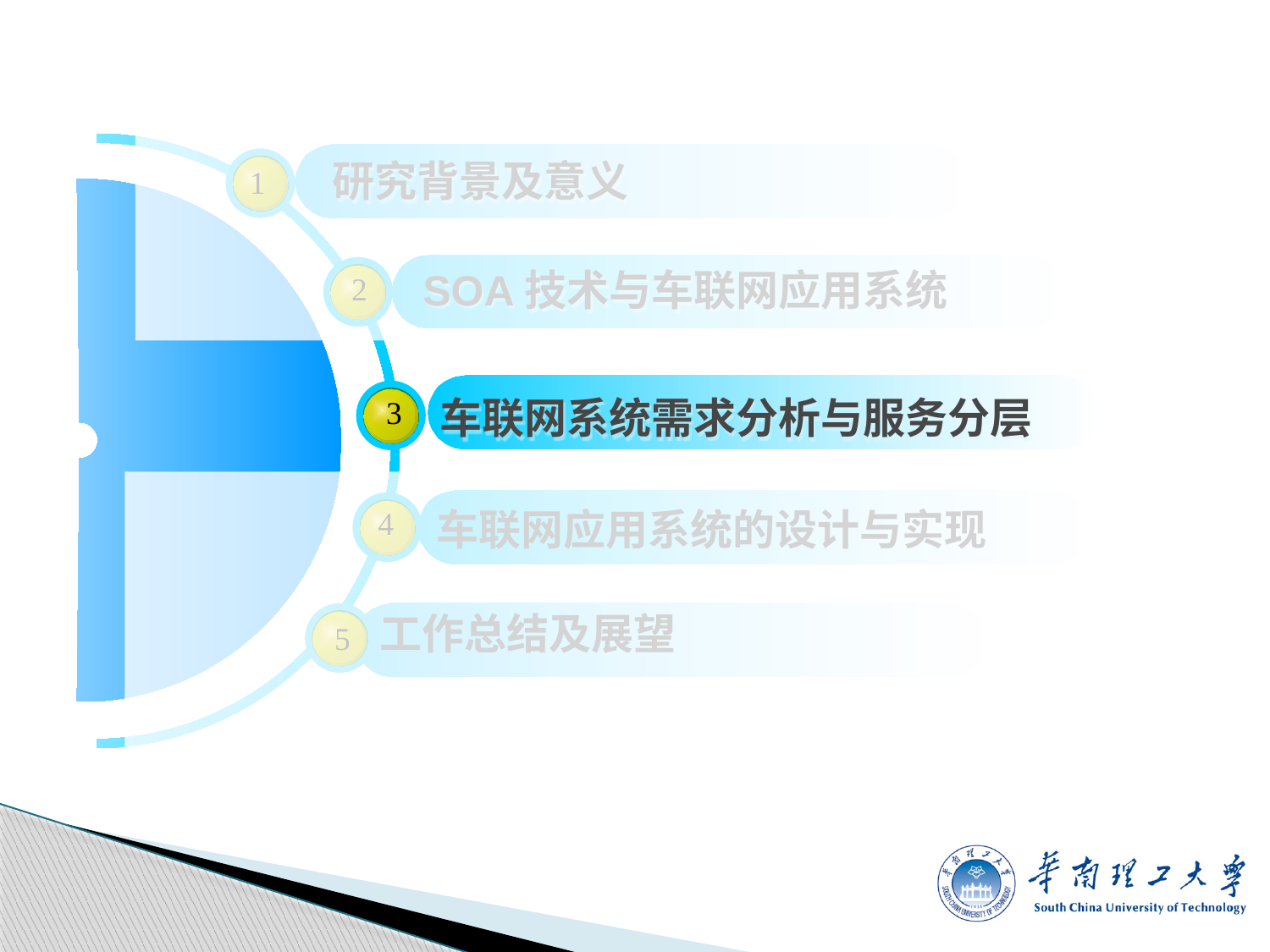

研究背景及意义
1

SOA技术与车联网应用系统
2

车联网系统需求分析与服务分层
3

车联网应用系统的设计与实现
4
工作总结及展望

5